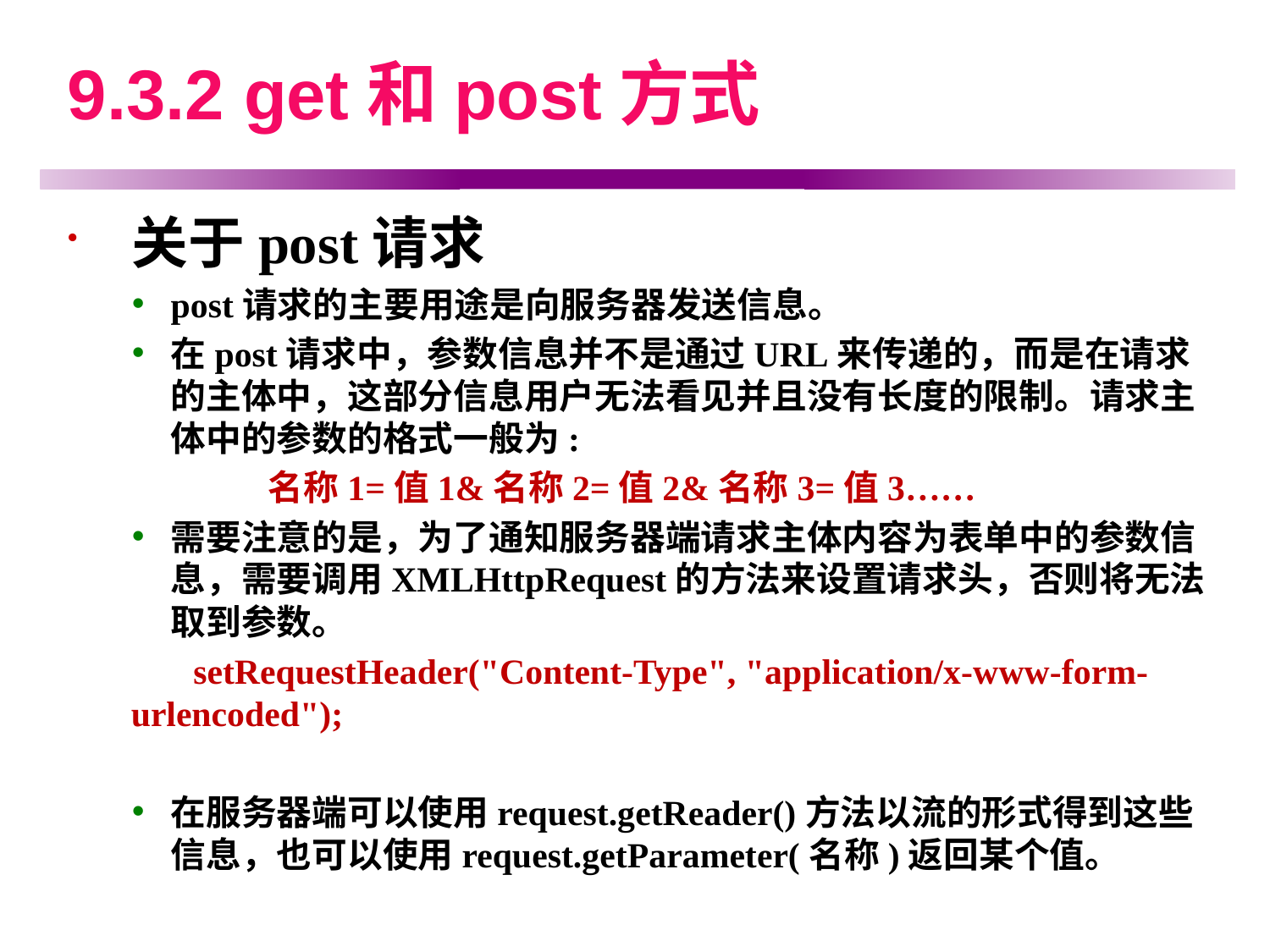

# 9.3.2 get和post方式
 关于post请求
post请求的主要用途是向服务器发送信息。
在post请求中，参数信息并不是通过URL来传递的，而是在请求的主体中，这部分信息用户无法看见并且没有长度的限制。请求主体中的参数的格式一般为:
                名称1=值1&名称2=值2&名称3=值3……
需要注意的是，为了通知服务器端请求主体内容为表单中的参数信息，需要调用XMLHttpRequest的方法来设置请求头，否则将无法取到参数。
       setRequestHeader("Content-Type", "application/x-www-form-urlencoded");

在服务器端可以使用request.getReader()方法以流的形式得到这些信息，也可以使用request.getParameter(名称)返回某个值。